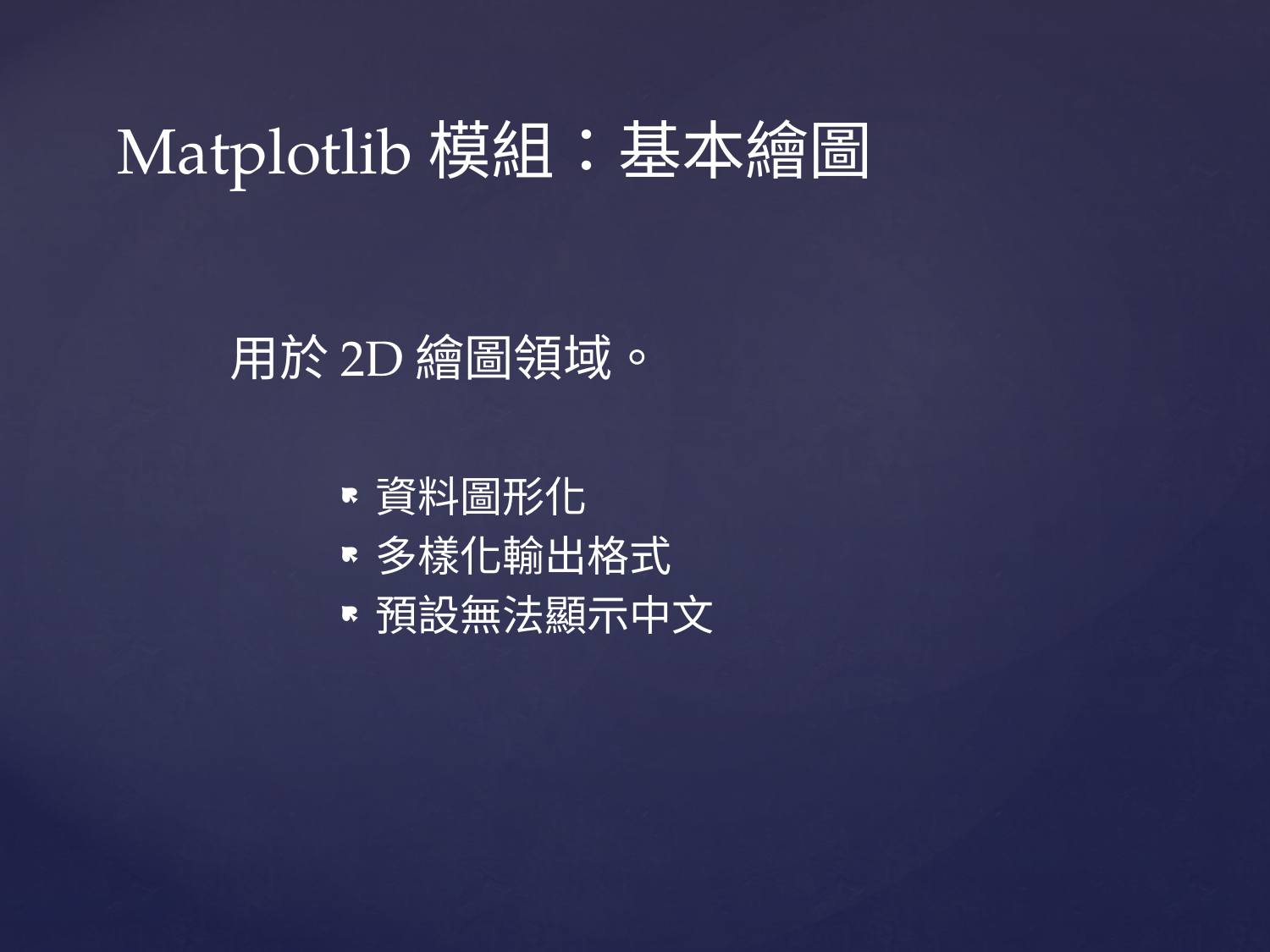

# Matplotlib模組：基本繪圖
用於2D繪圖領域。
資料圖形化
多樣化輸出格式
預設無法顯示中文